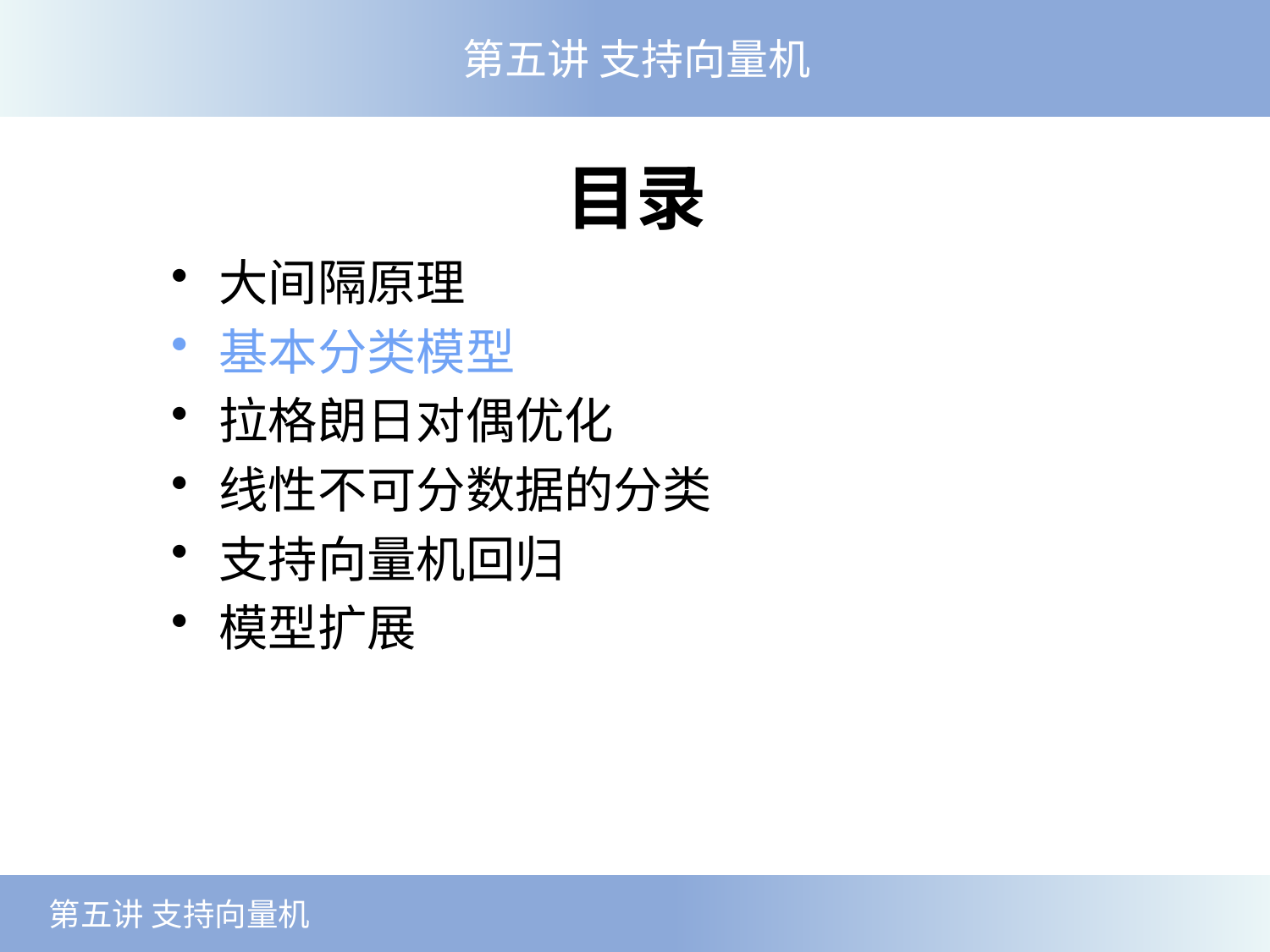

第五讲 支持向量机
目录
大间隔原理
基本分类模型
拉格朗日对偶优化
线性不可分数据的分类
支持向量机回归
模型扩展
    第五讲 支持向量机